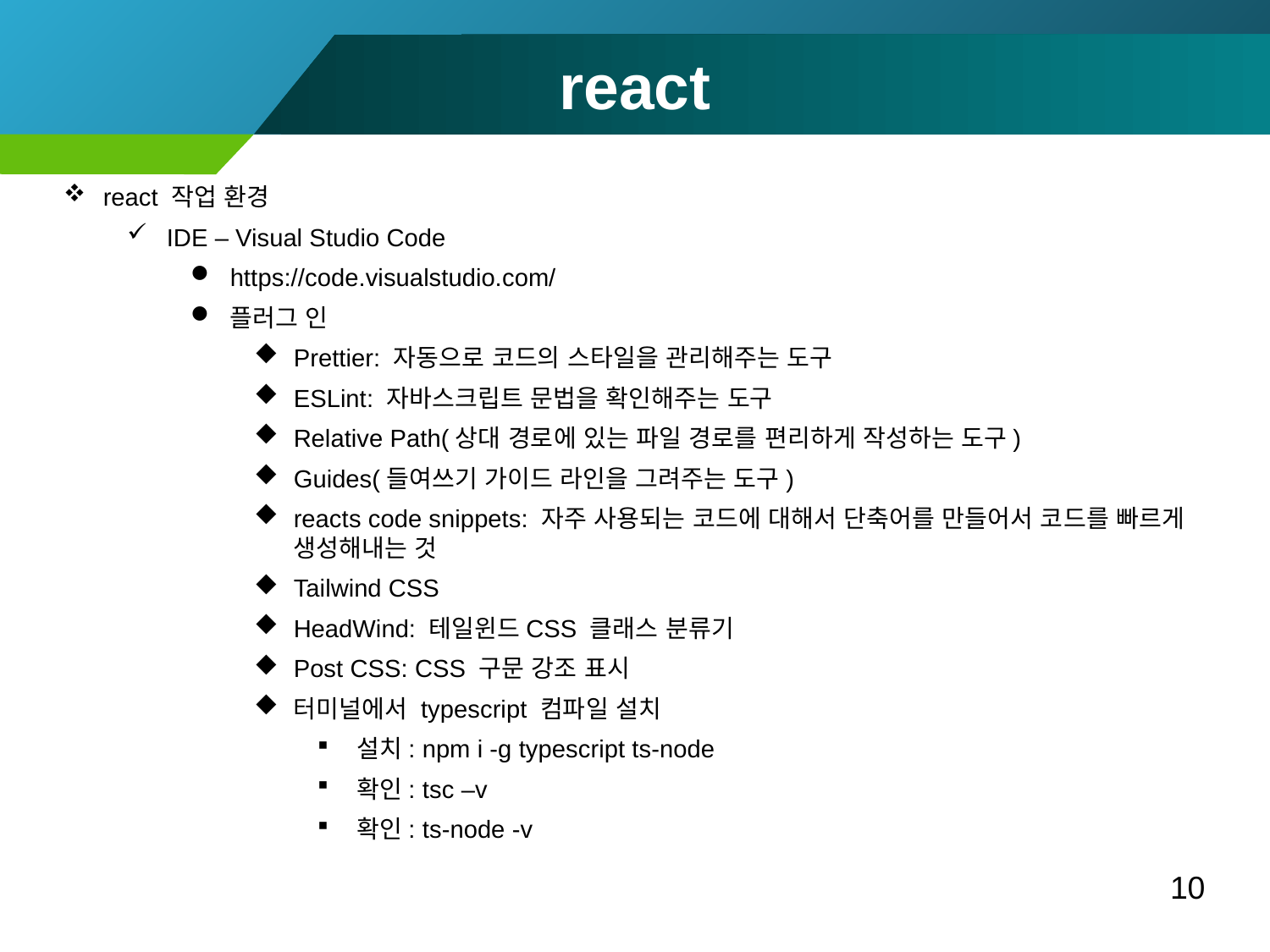

react
react 작업 환경
IDE – Visual Studio Code
https://code.visualstudio.com/
플러그 인
Prettier: 자동으로 코드의 스타일을 관리해주는 도구
ESLint: 자바스크립트 문법을 확인해주는 도구
Relative Path(상대 경로에 있는 파일 경로를 편리하게 작성하는 도구)
Guides(들여쓰기 가이드 라인을 그려주는 도구)
reacts code snippets: 자주 사용되는 코드에 대해서 단축어를 만들어서 코드를 빠르게 생성해내는 것
Tailwind CSS
HeadWind: 테일윈드CSS 클래스 분류기
Post CSS: CSS 구문 강조 표시
터미널에서 typescript 컴파일 설치
설치: npm i -g typescript ts-node
확인: tsc –v
확인: ts-node -v

10